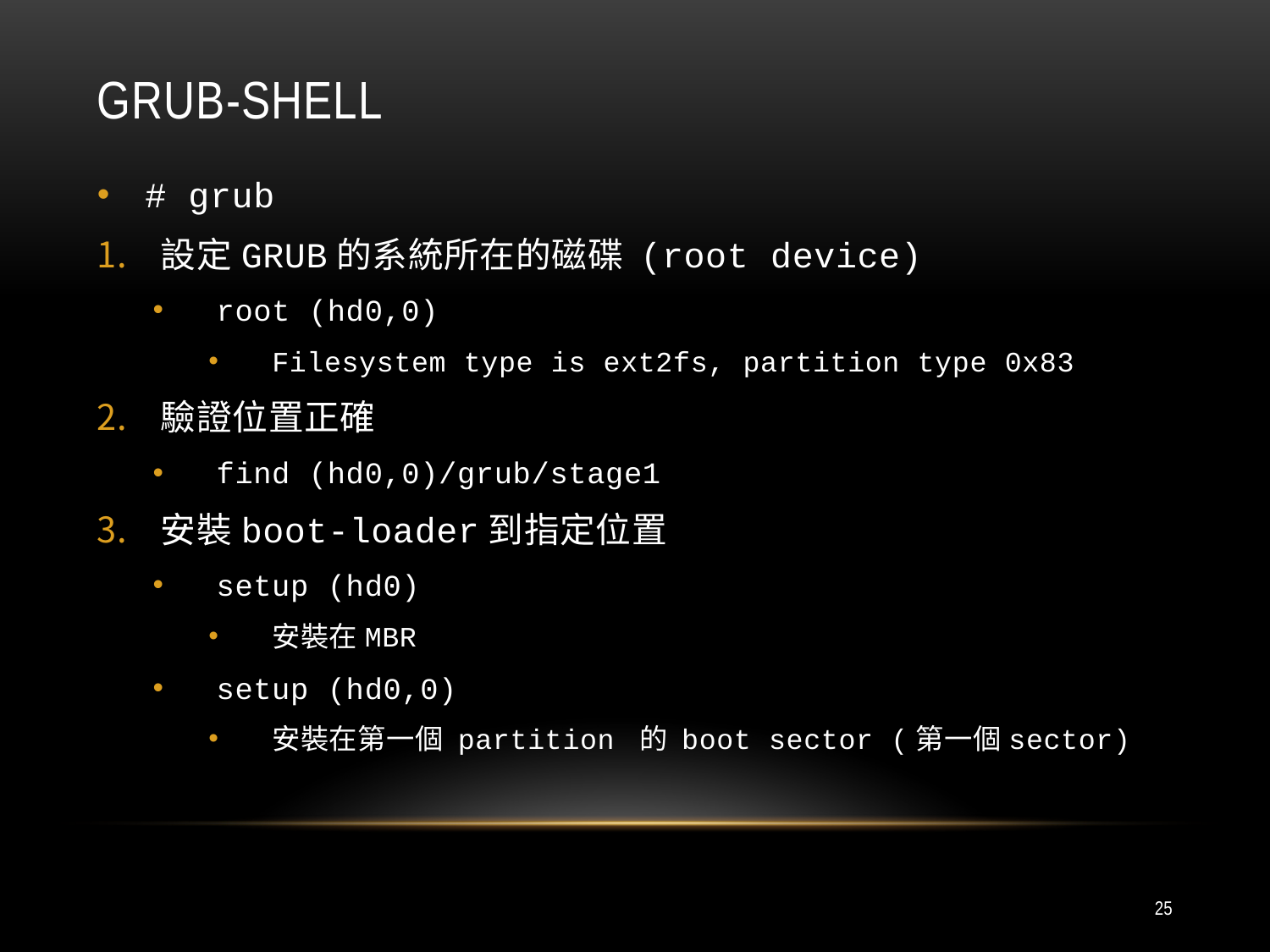

# grub-shell
# grub
設定GRUB的系統所在的磁碟 (root device)
root (hd0,0)
Filesystem type is ext2fs, partition type 0x83
驗證位置正確
find (hd0,0)/grub/stage1
安裝boot-loader到指定位置
setup (hd0)
安裝在MBR
setup (hd0,0)
安裝在第一個 partition 的 boot sector (第一個sector)

25